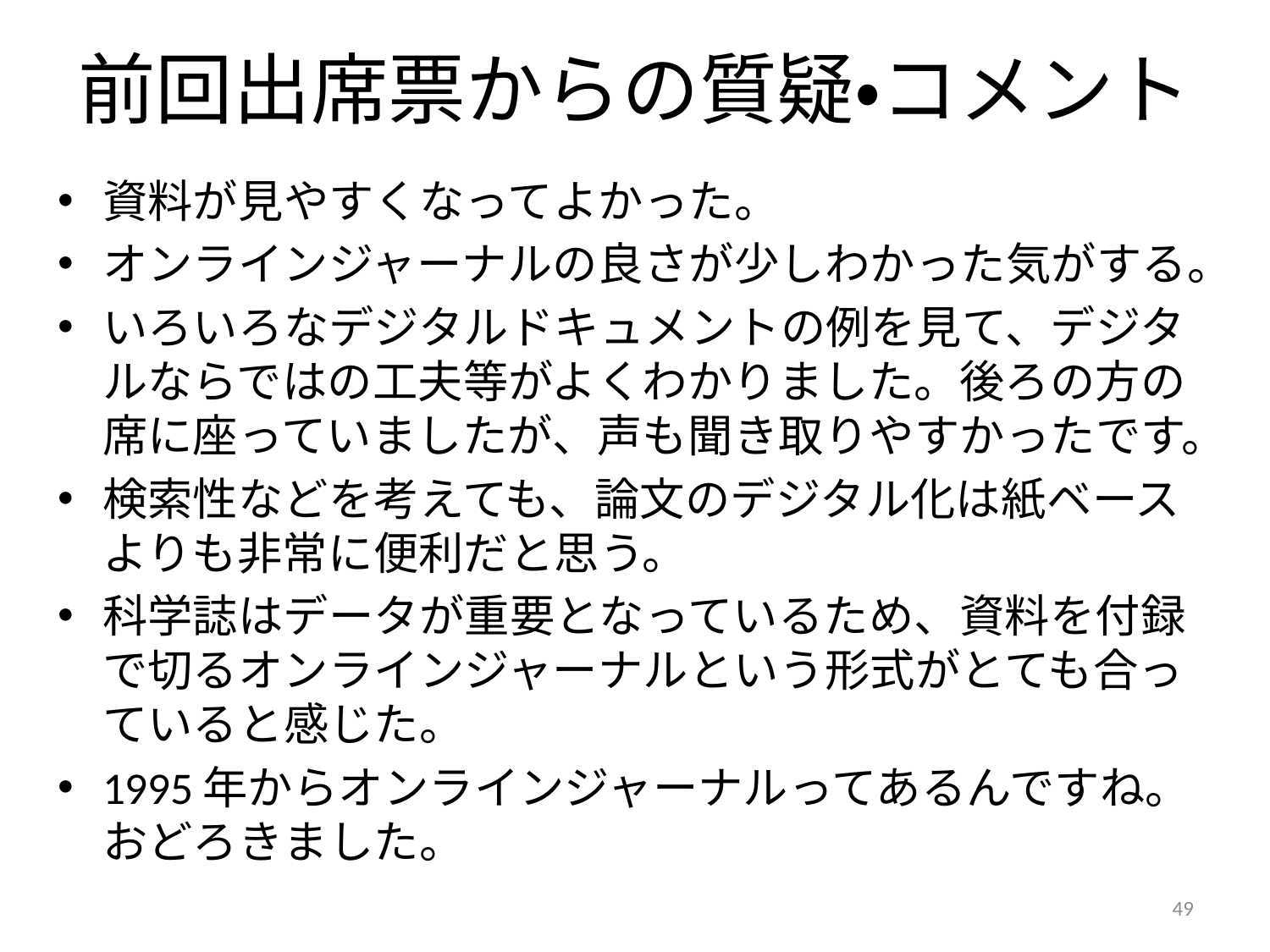

# 前回出席票からの質疑・コメント
資料が見やすくなってよかった。
オンラインジャーナルの良さが少しわかった気がする。
いろいろなデジタルドキュメントの例を見て、デジタルならではの工夫等がよくわかりました。後ろの方の席に座っていましたが、声も聞き取りやすかったです。
検索性などを考えても、論文のデジタル化は紙ベースよりも非常に便利だと思う。
科学誌はデータが重要となっているため、資料を付録で切るオンラインジャーナルという形式がとても合っていると感じた。
1995年からオンラインジャーナルってあるんですね。おどろきました。

49